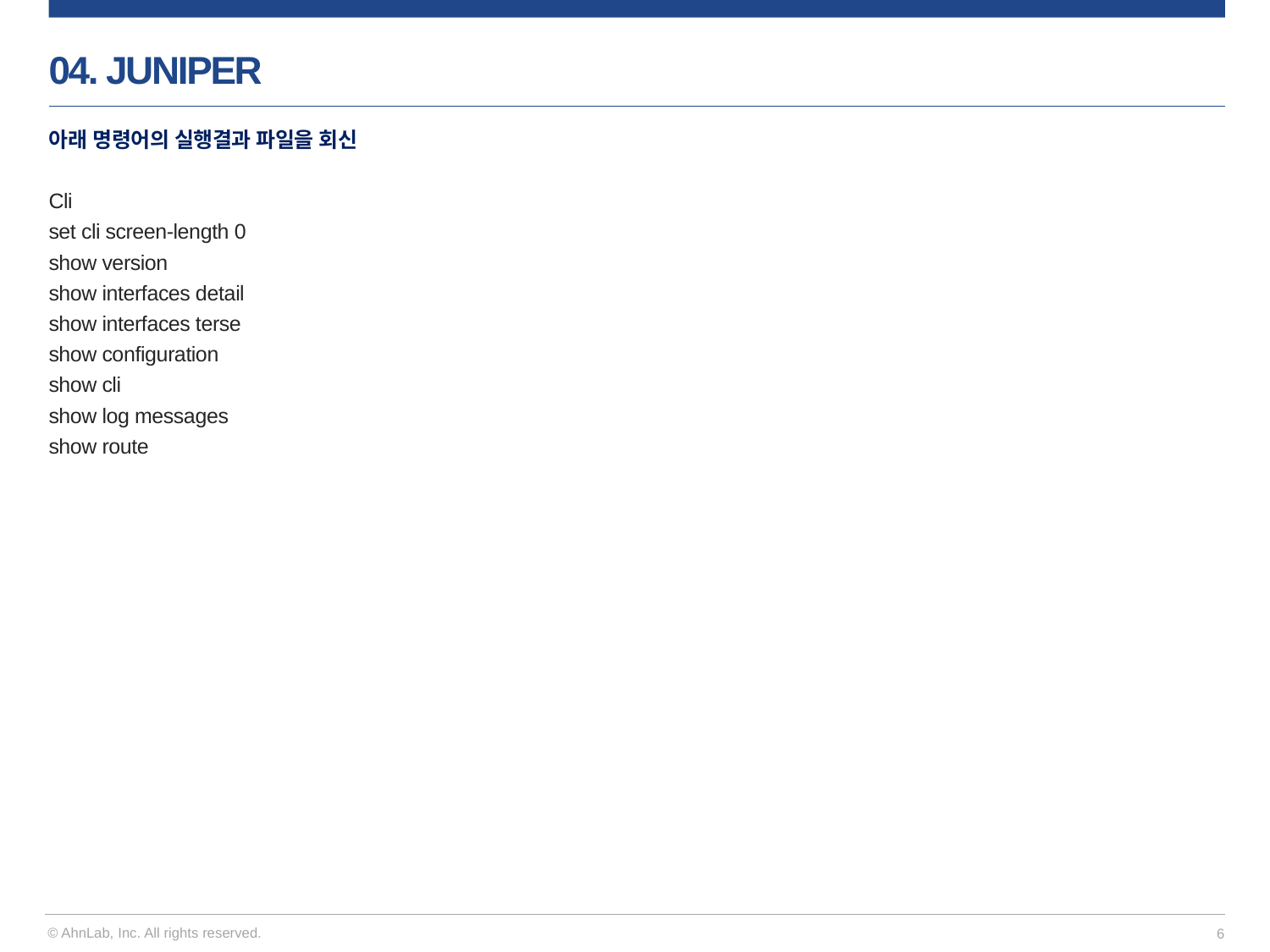

# 04. JUNIPER
아래 명령어의 실행결과 파일을 회신

Cli
set cli screen-length 0
show version
show interfaces detail
show interfaces terse
show configuration
show cli
show log messages
show route

6